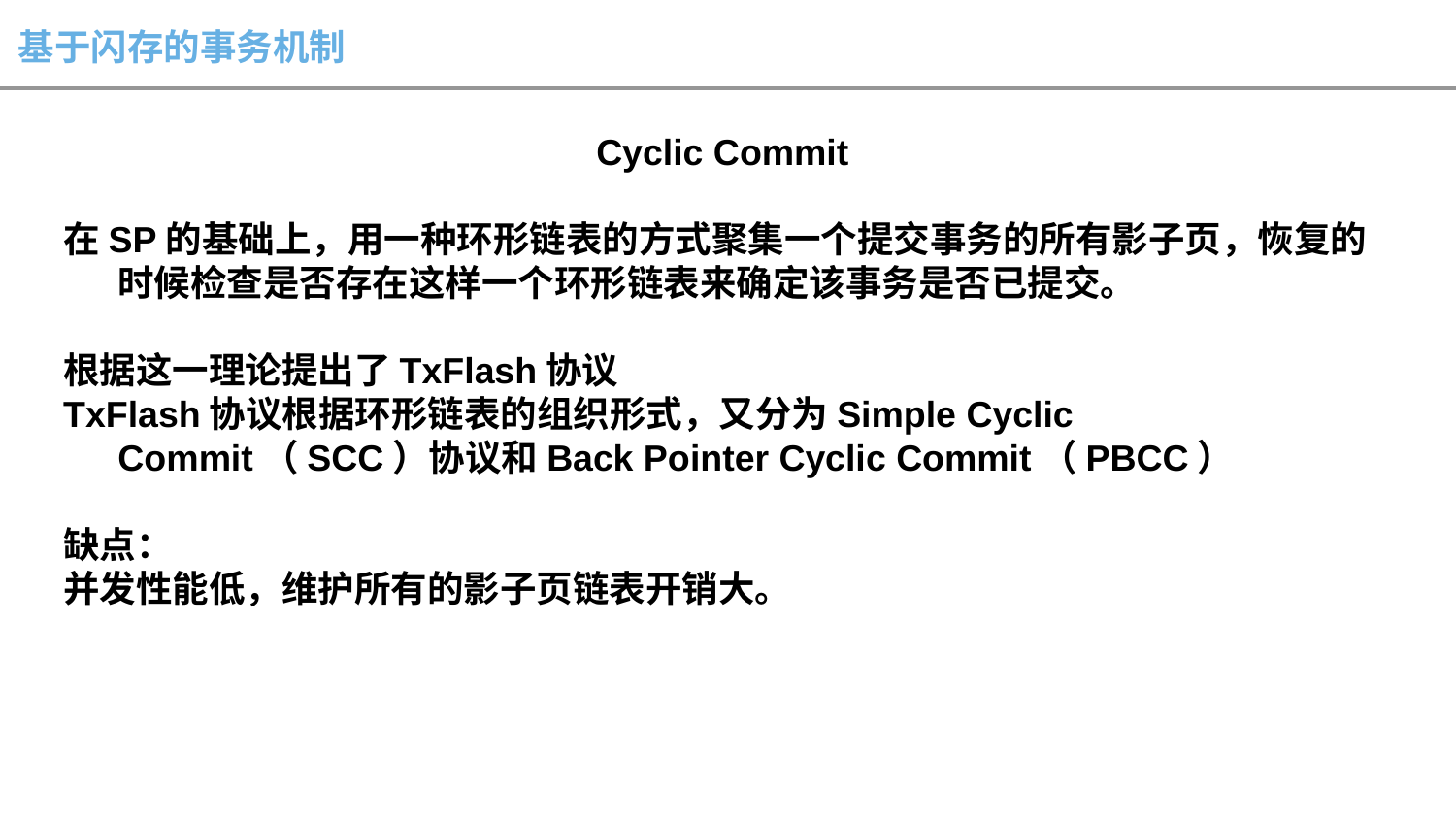

基于闪存的事务机制
Cyclic Commit

在SP的基础上，用一种环形链表的方式聚集一个提交事务的所有影子页，恢复的时候检查是否存在这样一个环形链表来确定该事务是否已提交。

根据这一理论提出了TxFlash协议
TxFlash协议根据环形链表的组织形式，又分为Simple Cyclic Commit（SCC）协议和Back Pointer Cyclic Commit（PBCC）

缺点：
并发性能低，维护所有的影子页链表开销大。